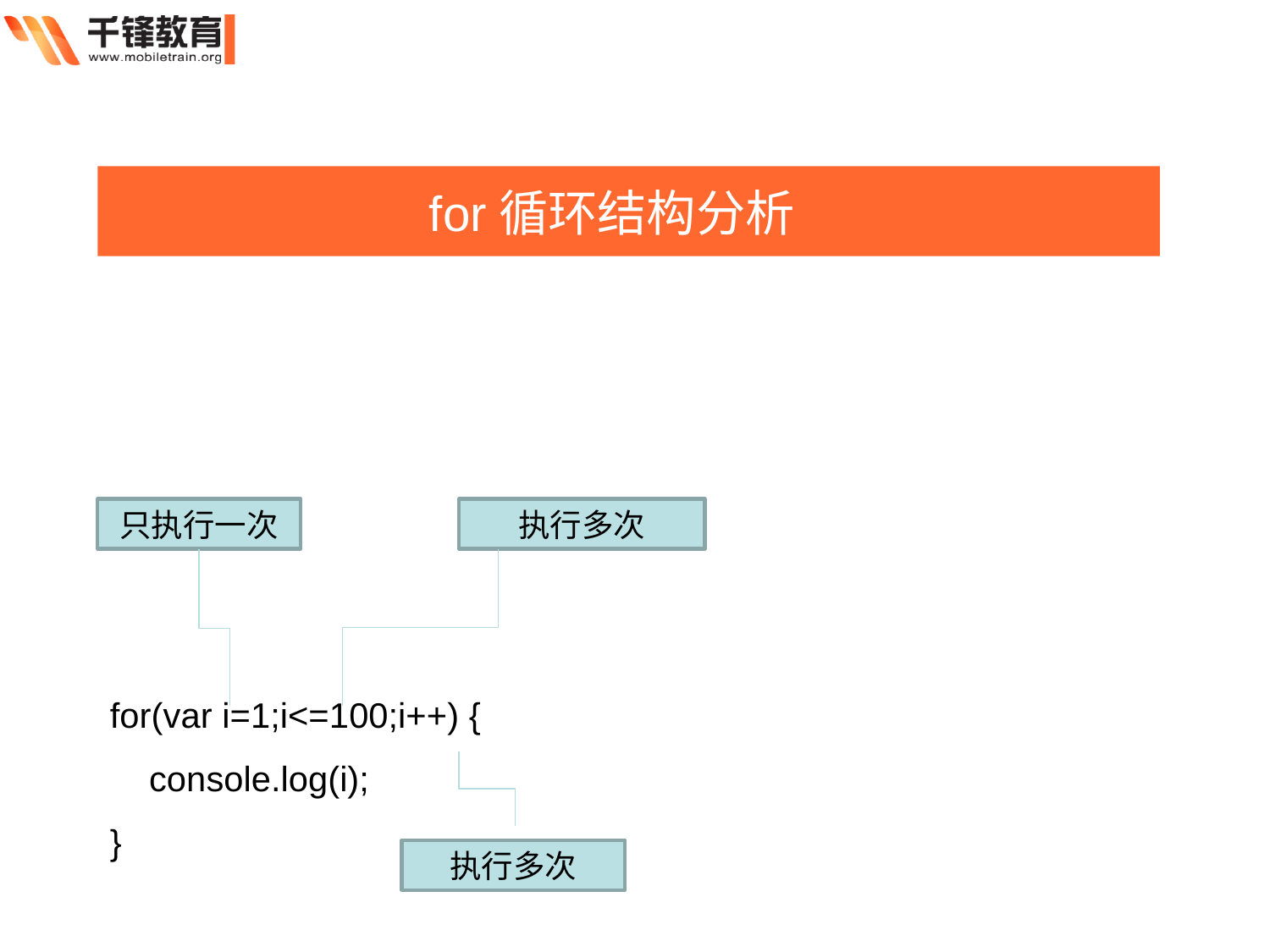

for循环结构分析

for(var i=1;i<=100;i++) {
    console.log(i);
}
只执行一次
执行多次
执行多次